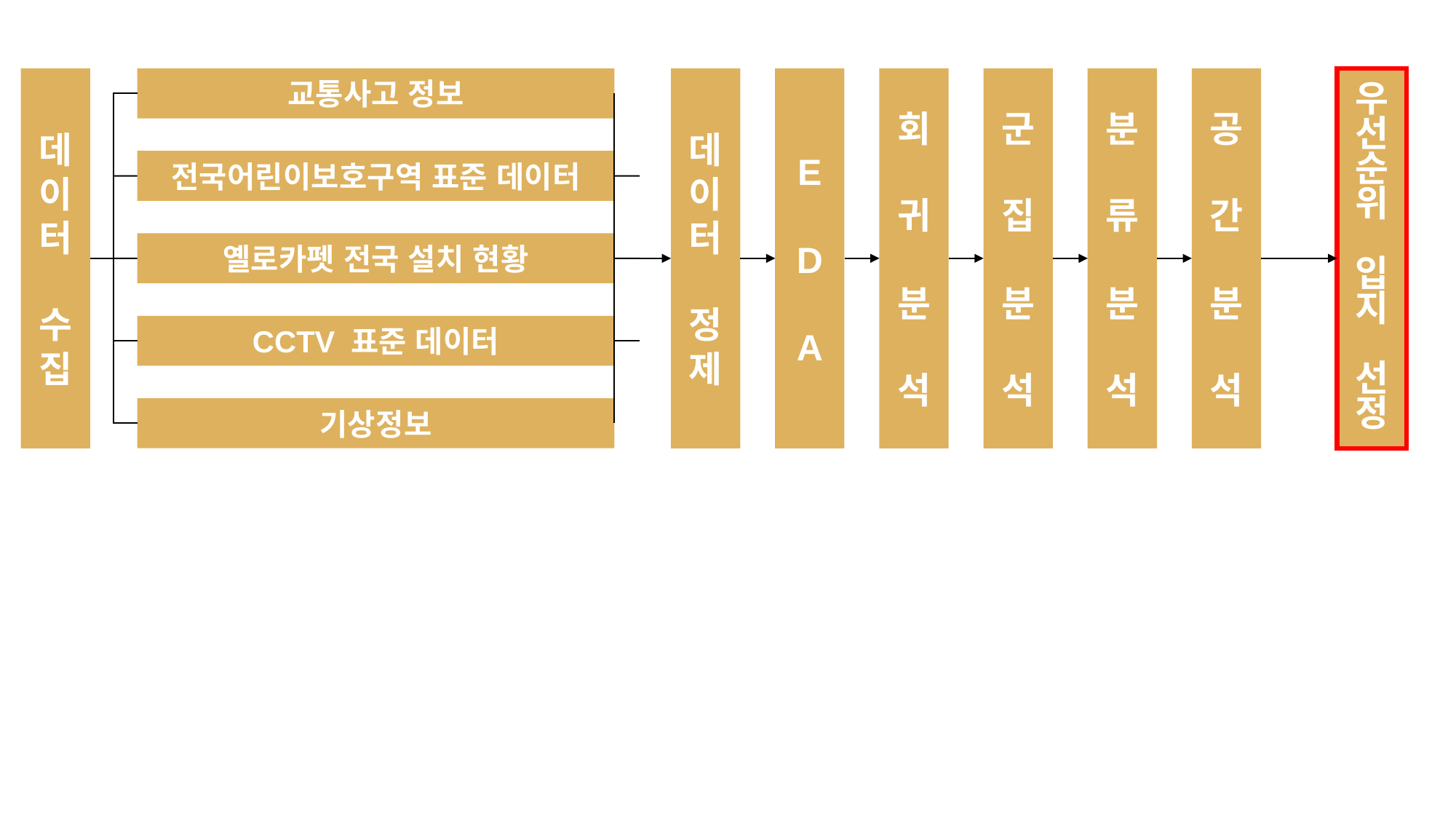

E

D

A
회

귀

분

석
군

집

분

석
분

류

분

석
공

간

분

석
우선순위

입지

선정
데이터

수집
교통사고 정보
데이터

정
제
전국어린이보호구역 표준 데이터
옐로카펫 전국 설치 현황
CCTV 표준 데이터
기상정보